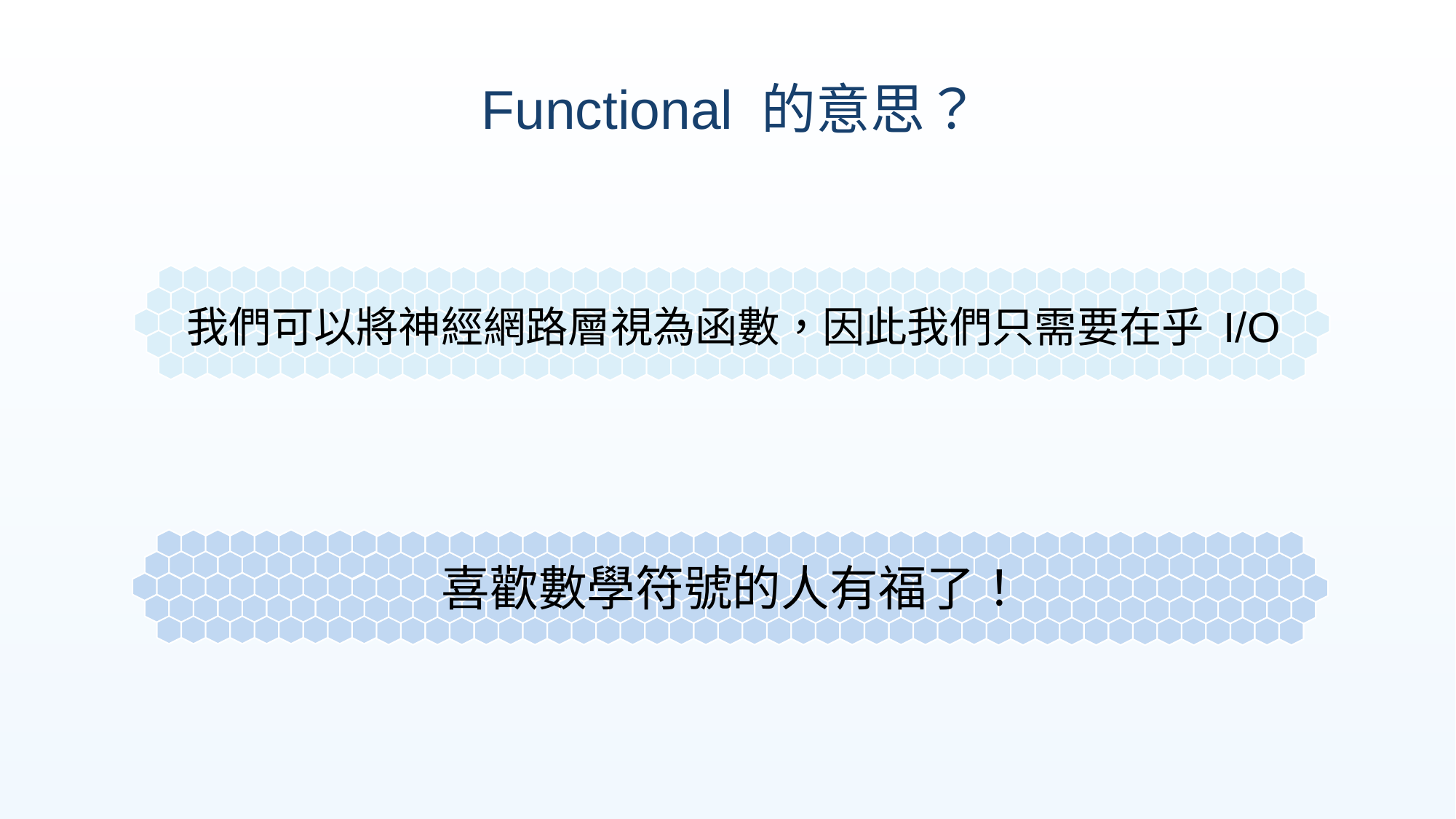

Functional 的意思？

我們可以將神經網路層視為函數，因此我們只需要在乎 I/O

喜歡數學符號的人有福了！